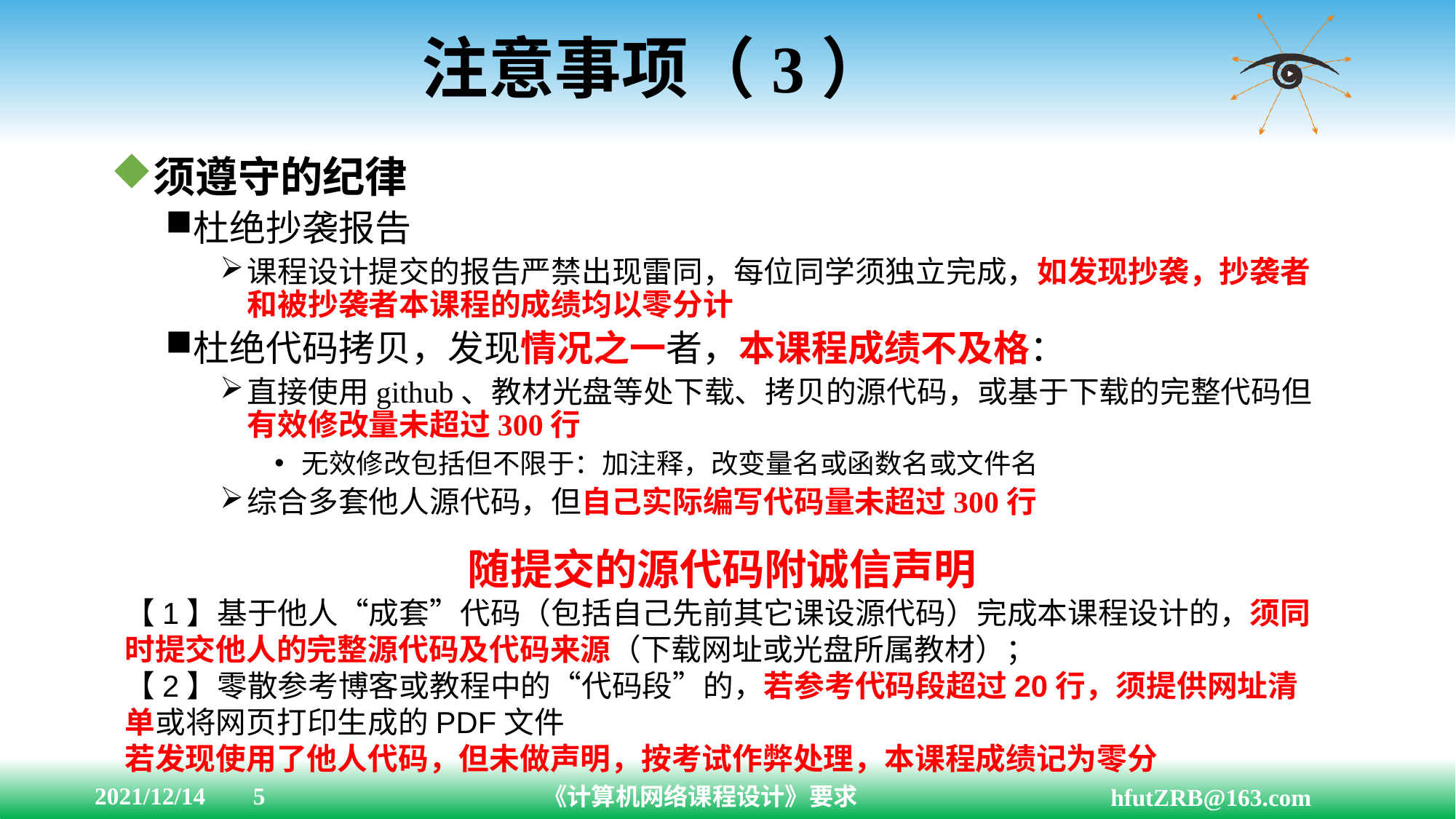

# 注意事项（3）
须遵守的纪律
杜绝抄袭报告
课程设计提交的报告严禁出现雷同，每位同学须独立完成，如发现抄袭，抄袭者和被抄袭者本课程的成绩均以零分计
杜绝代码拷贝，发现情况之一者，本课程成绩不及格：
直接使用github、教材光盘等处下载、拷贝的源代码，或基于下载的完整代码但有效修改量未超过300行
无效修改包括但不限于：加注释，改变量名或函数名或文件名
综合多套他人源代码，但自己实际编写代码量未超过300行
随提交的源代码附诚信声明
【1】基于他人“成套”代码（包括自己先前其它课设源代码）完成本课程设计的，须同时提交他人的完整源代码及代码来源（下载网址或光盘所属教材）；
【2】零散参考博客或教程中的“代码段”的，若参考代码段超过20行，须提供网址清单或将网页打印生成的PDF文件
若发现使用了他人代码，但未做声明，按考试作弊处理，本课程成绩记为零分